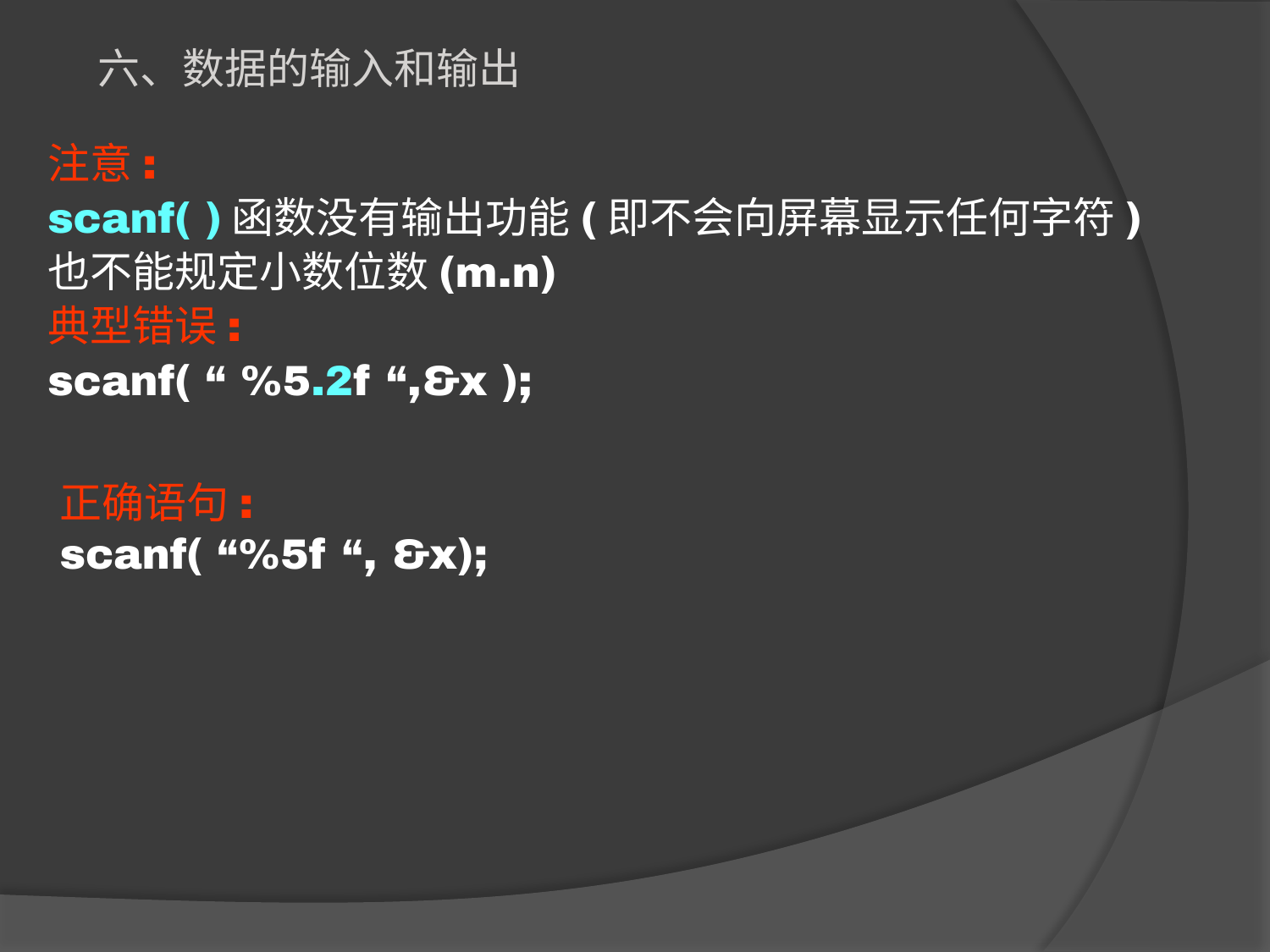

六、数据的输入和输出
注意:
scanf( )函数没有输出功能(即不会向屏幕显示任何字符)
也不能规定小数位数(m.n)
典型错误:
scanf( “ %5.2f “,&x );

正确语句:
scanf( “%5f “, &x);